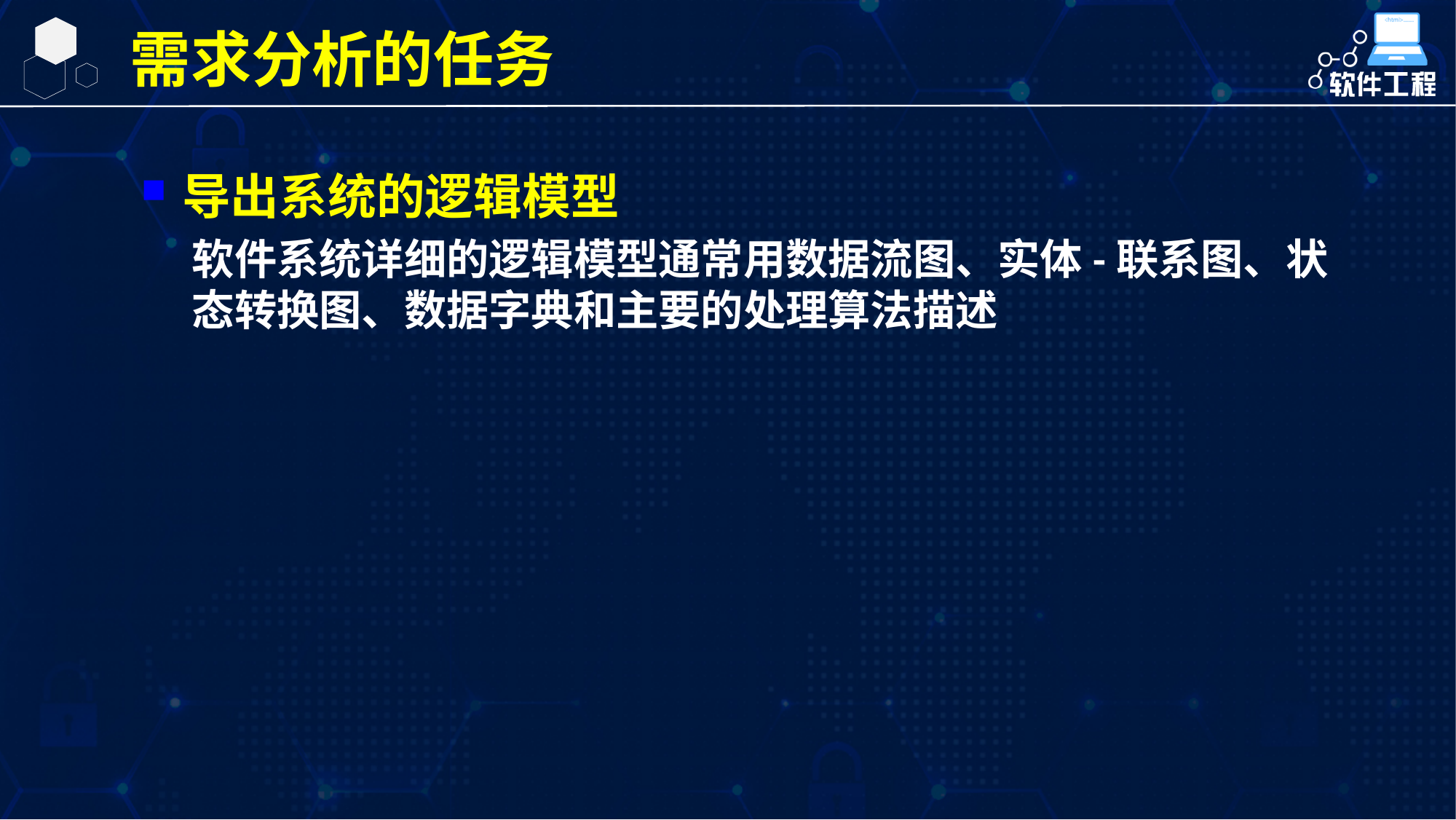

需求分析的任务
导出系统的逻辑模型
软件系统详细的逻辑模型通常用数据流图、实体-联系图、状态转换图、数据字典和主要的处理算法描述